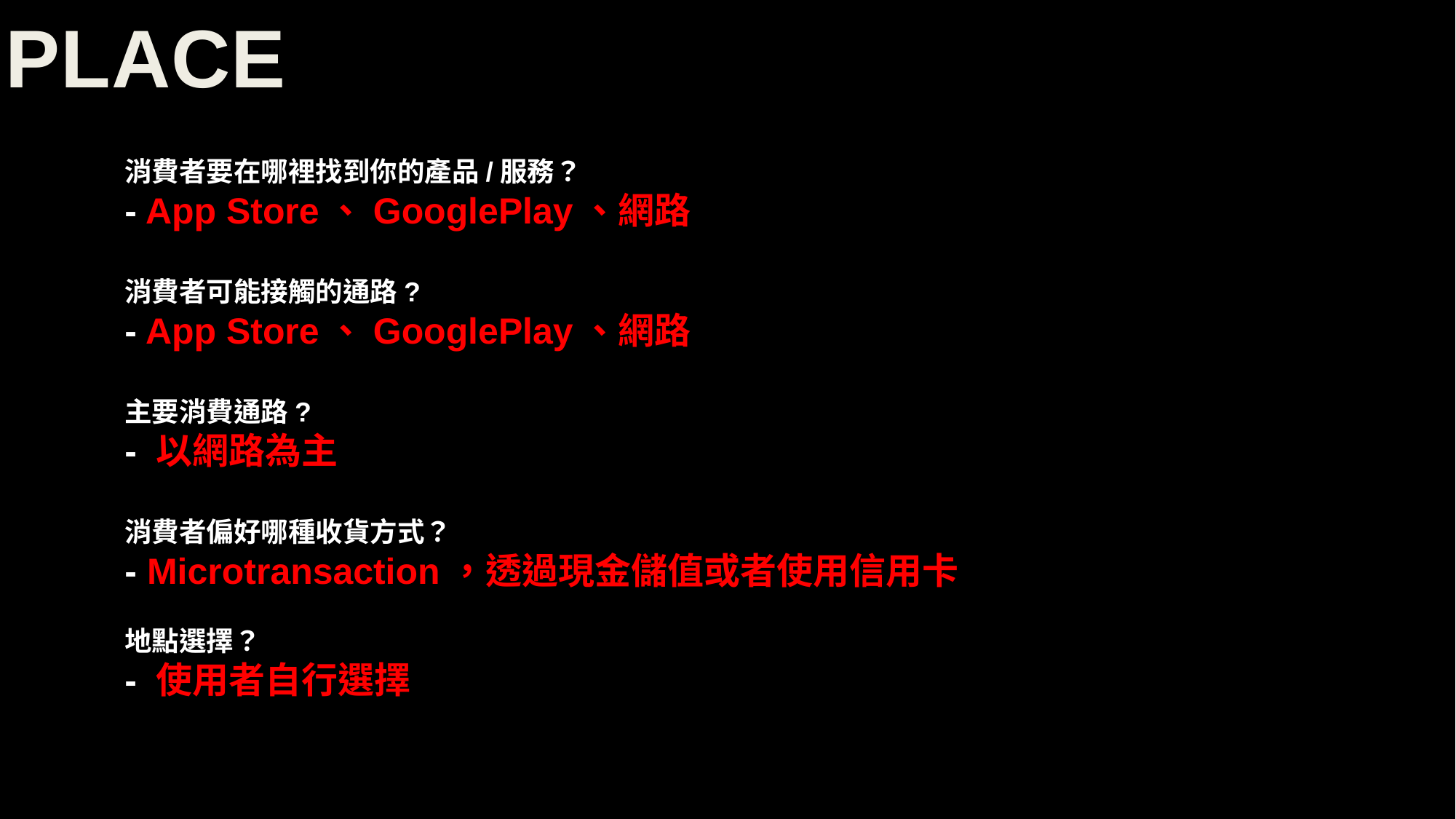

PLACE
消費者要在哪裡找到你的產品/服務？
- App Store、GooglePlay、網路

消費者可能接觸的通路?
- App Store、GooglePlay、網路

主要消費通路?
- 以網路為主

消費者偏好哪種收貨方式？
- Microtransaction，透過現金儲值或者使用信用卡

地點選擇？
- 使用者自行選擇